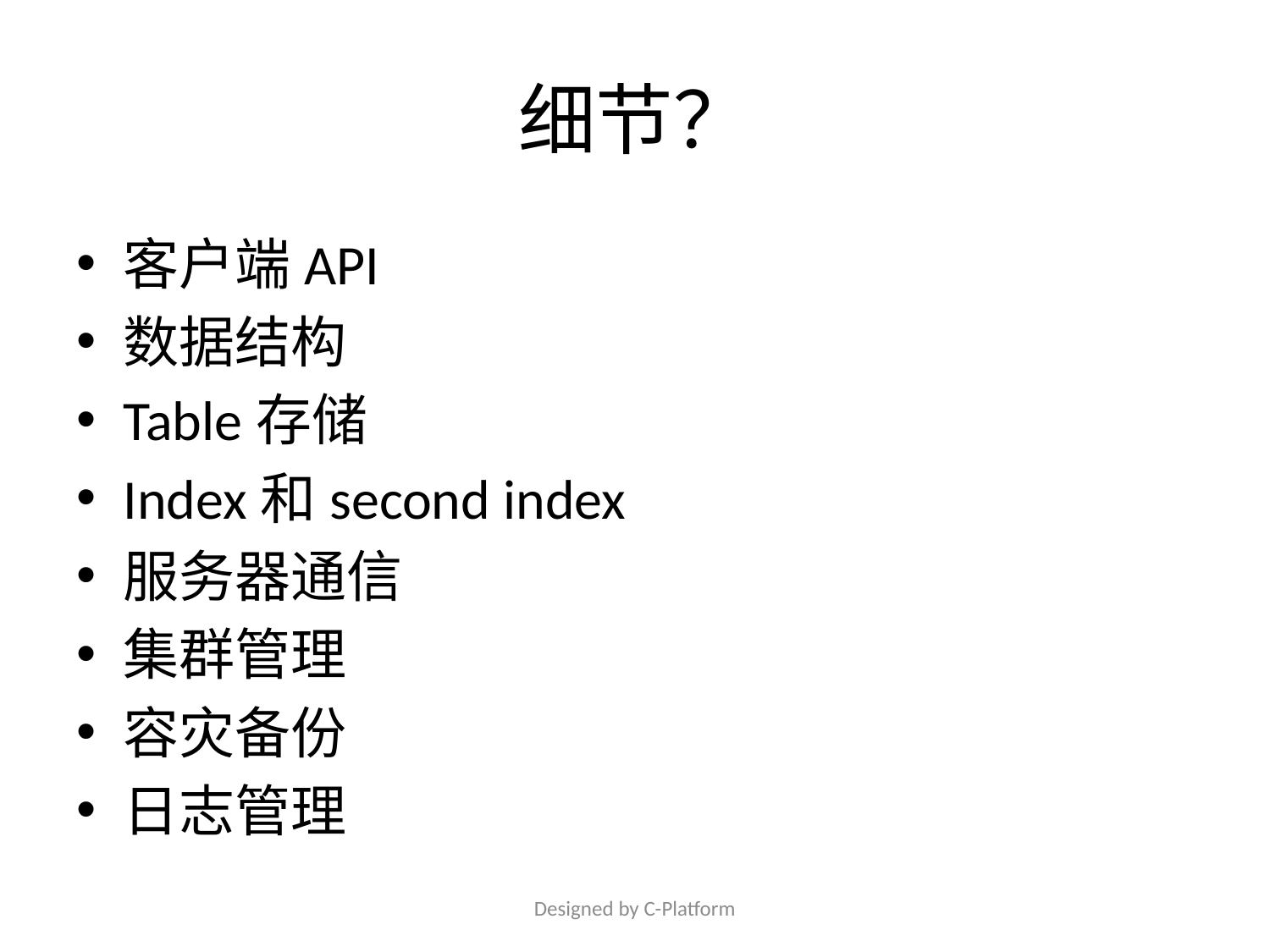

# 细节？
客户端API
数据结构
Table存储
Index和second index
服务器通信
集群管理
容灾备份
日志管理

Designed by C-Platform